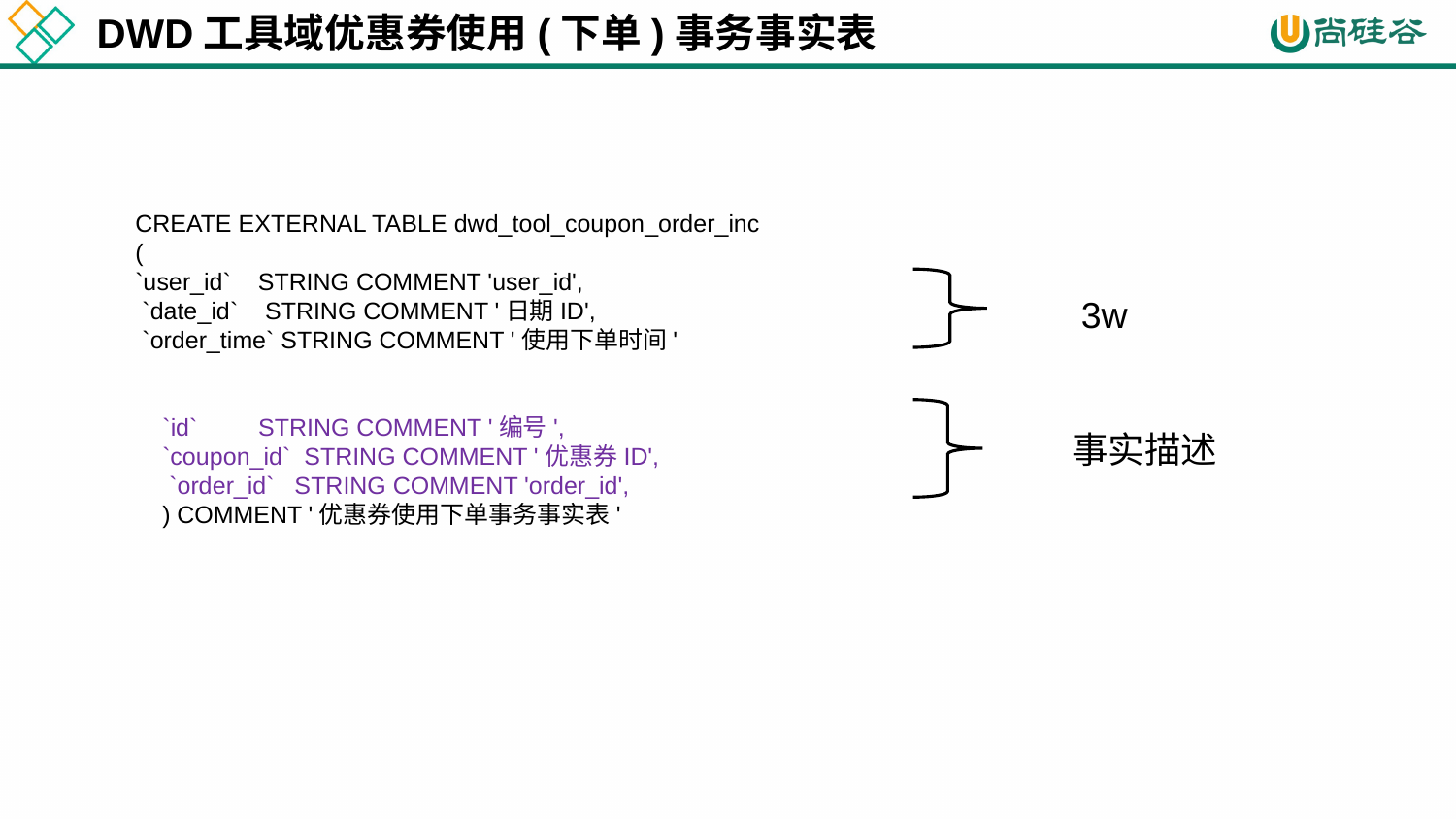

DWD工具域优惠券使用(下单)事务事实表
CREATE EXTERNAL TABLE dwd_tool_coupon_order_inc
(
`user_id`    STRING COMMENT 'user_id',
 `date_id`    STRING COMMENT '日期ID',
 `order_time` STRING COMMENT '使用下单时间'

    `id`         STRING COMMENT '编号',
    `coupon_id`  STRING COMMENT '优惠券ID',
     `order_id`   STRING COMMENT 'order_id',
    ) COMMENT '优惠券使用下单事务事实表'

3w

事实描述